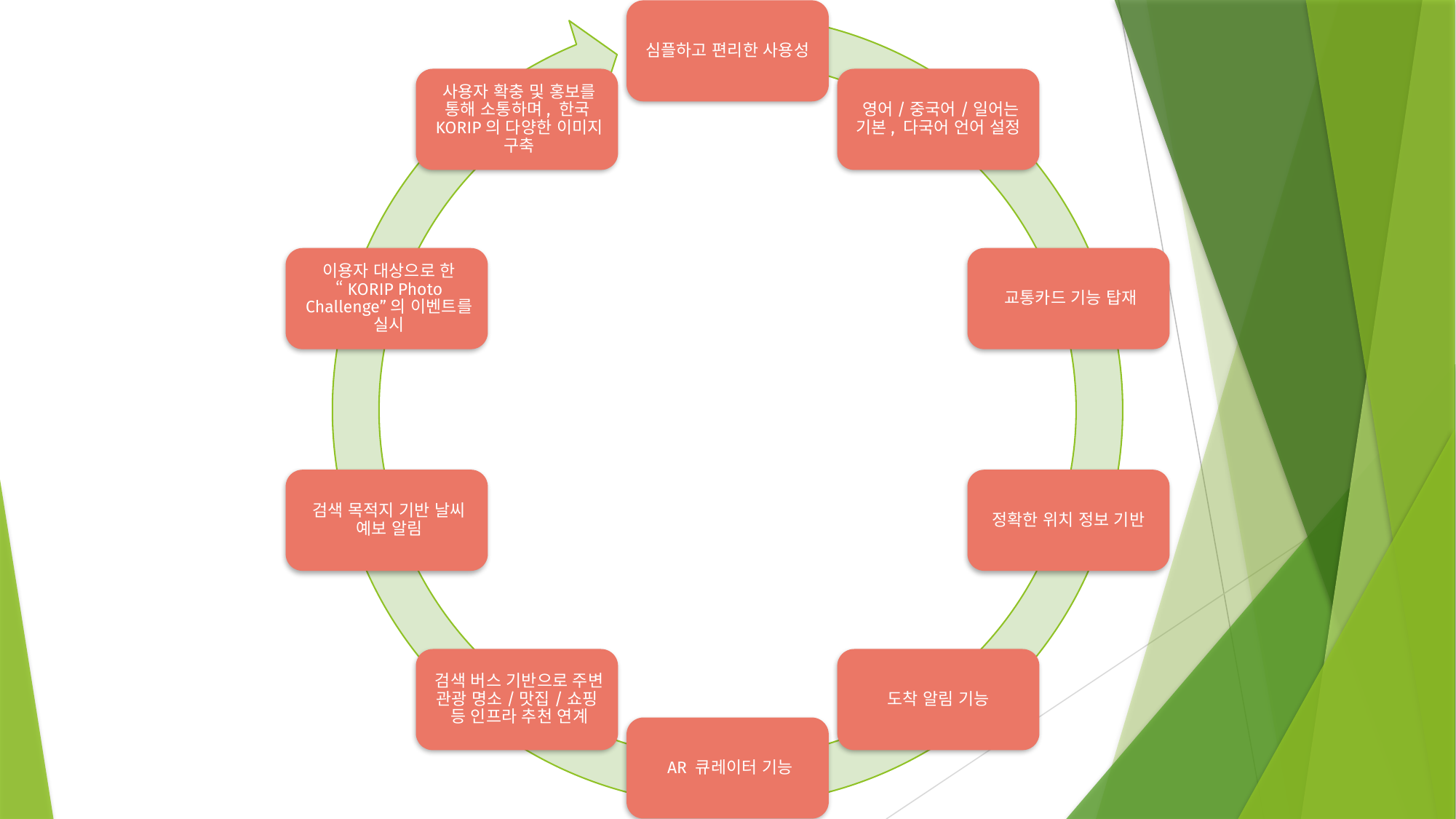

심플하고 편리한 사용성
영어/중국어/일어는 기본, 다국어 언어 설정
교통카드 기능 탑재
정확한 위치 정보 기반
도착 알림 기능
AR 큐레이터 기능
검색 버스 기반으로 주변 관광 명소/맛집/쇼핑  등 인프라 추천 연계
검색 목적지 기반 날씨 예보 알림
이용자 대상으로 한 “KORIP Photo Challenge”의 이벤트를 실시
사용자 확충 및 홍보를 통해 소통하며, 한국KORIP의 다양한 이미지 구축